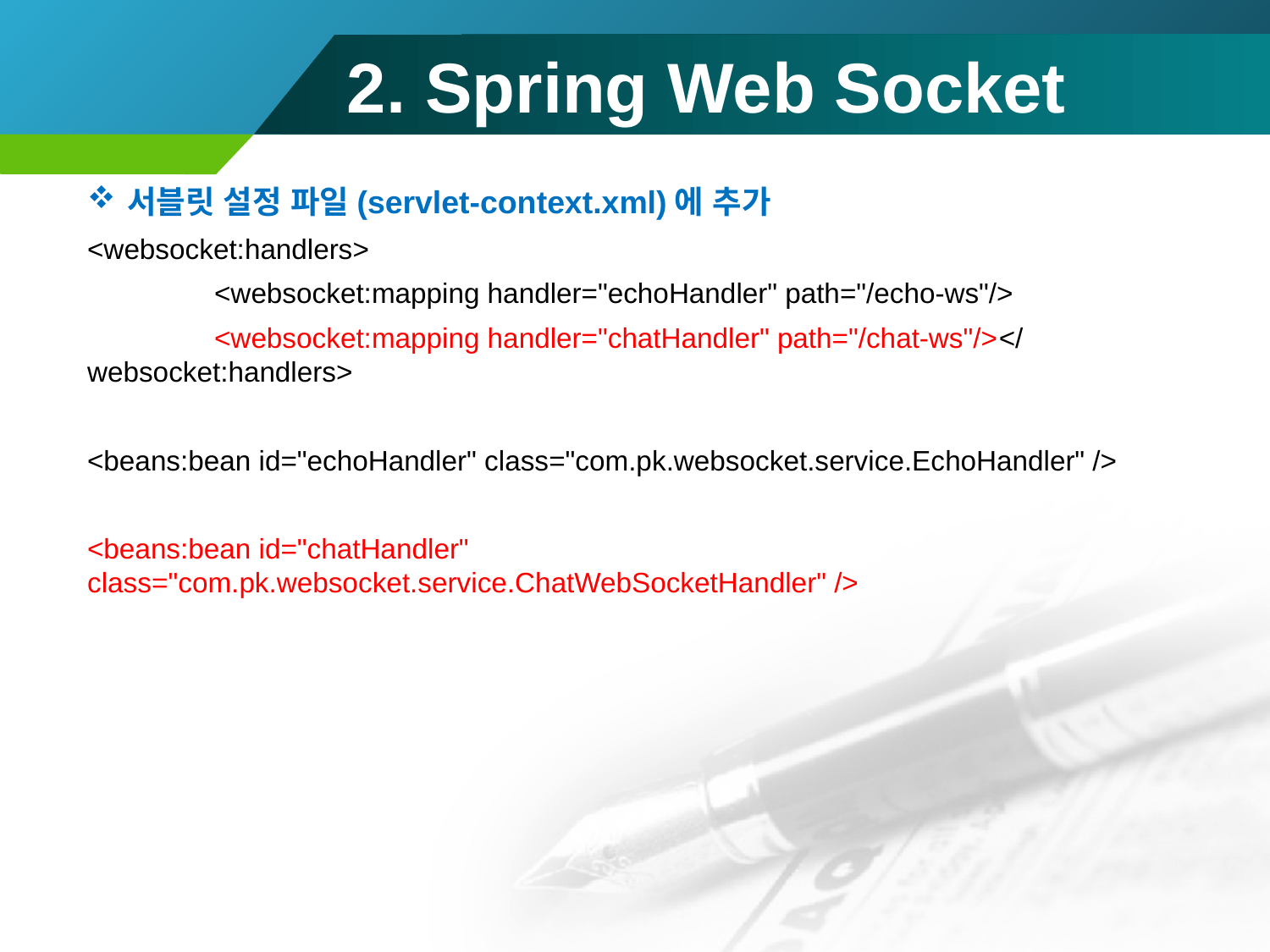

# 2. Spring Web Socket
서블릿 설정 파일(servlet-context.xml)에 추가
<websocket:handlers>
	<websocket:mapping handler="echoHandler" path="/echo-ws"/>
	<websocket:mapping handler="chatHandler" path="/chat-ws"/></websocket:handlers>

<beans:bean id="echoHandler" class="com.pk.websocket.service.EchoHandler" />

<beans:bean id="chatHandler" class="com.pk.websocket.service.ChatWebSocketHandler" />